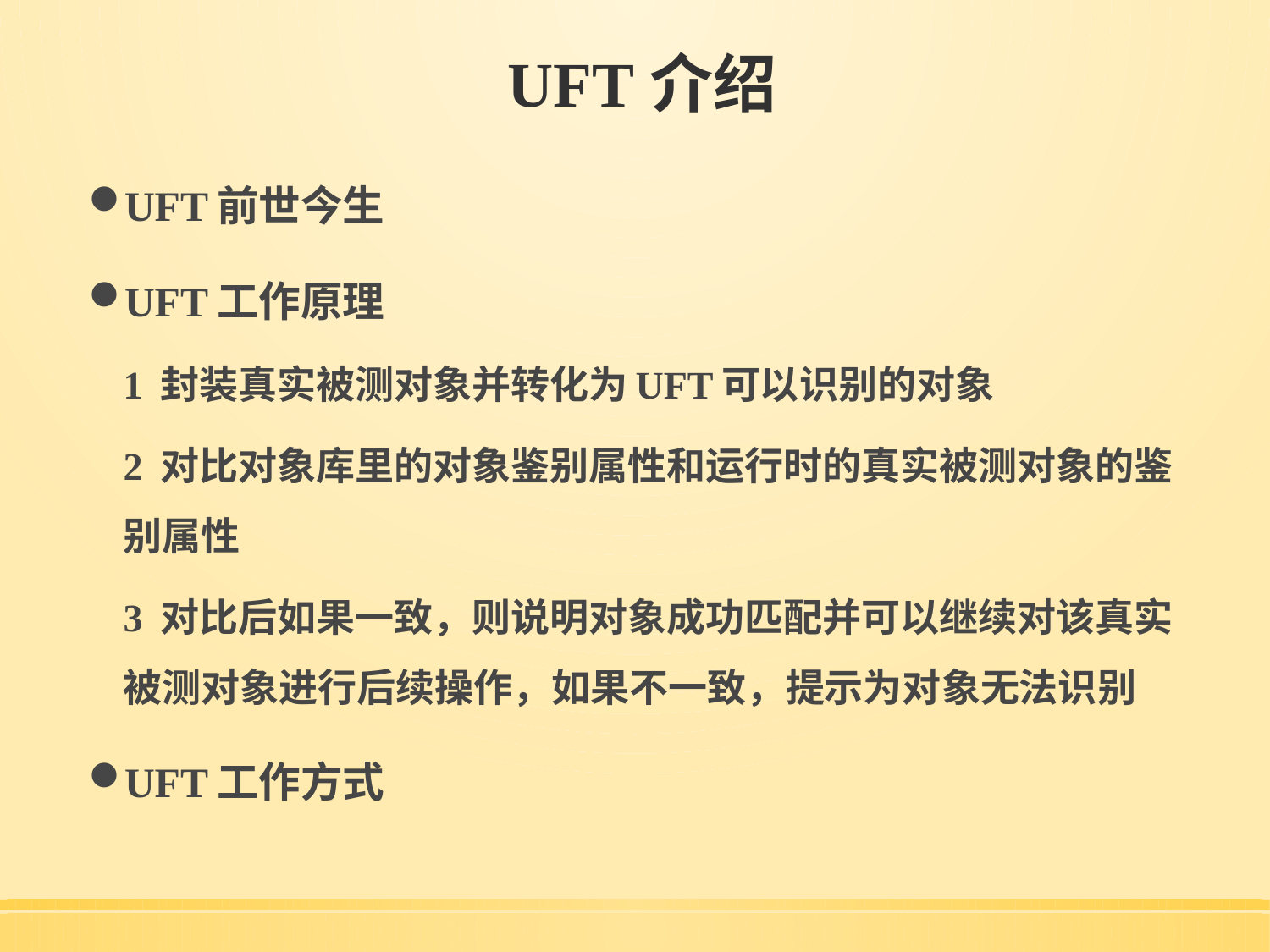

# UFT介绍
UFT前世今生
UFT工作原理
1 封装真实被测对象并转化为UFT可以识别的对象
2 对比对象库里的对象鉴别属性和运行时的真实被测对象的鉴别属性
3 对比后如果一致，则说明对象成功匹配并可以继续对该真实被测对象进行后续操作，如果不一致，提示为对象无法识别
UFT工作方式